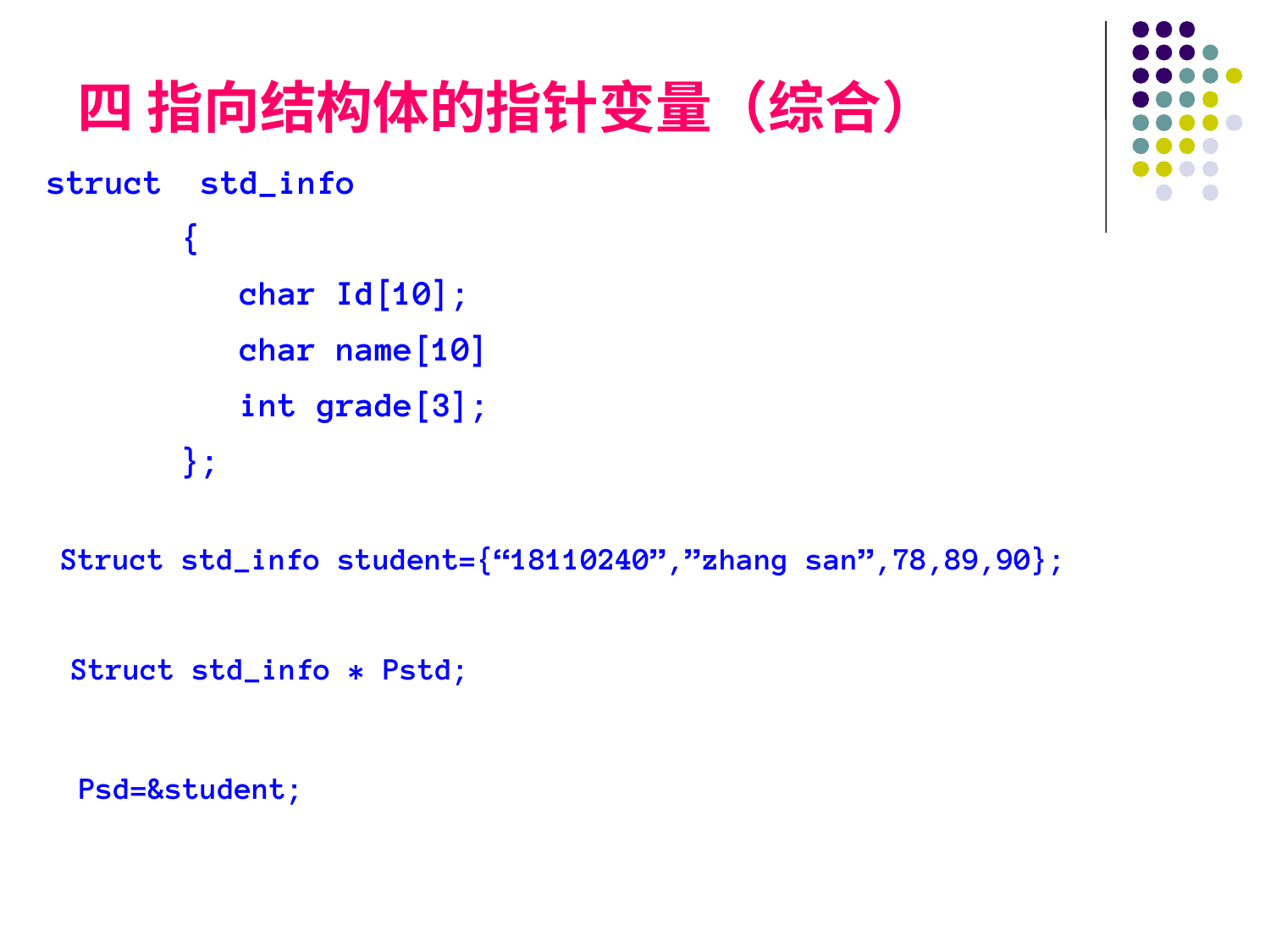

# 四 指向结构体的指针变量（综合）
struct  std_info
       {
          char Id[10];
          char name[10]
          int grade[3];
       };
Struct std_info student={“18110240”,”zhang san”,78,89,90};

Struct std_info * Pstd;
Psd=&student;